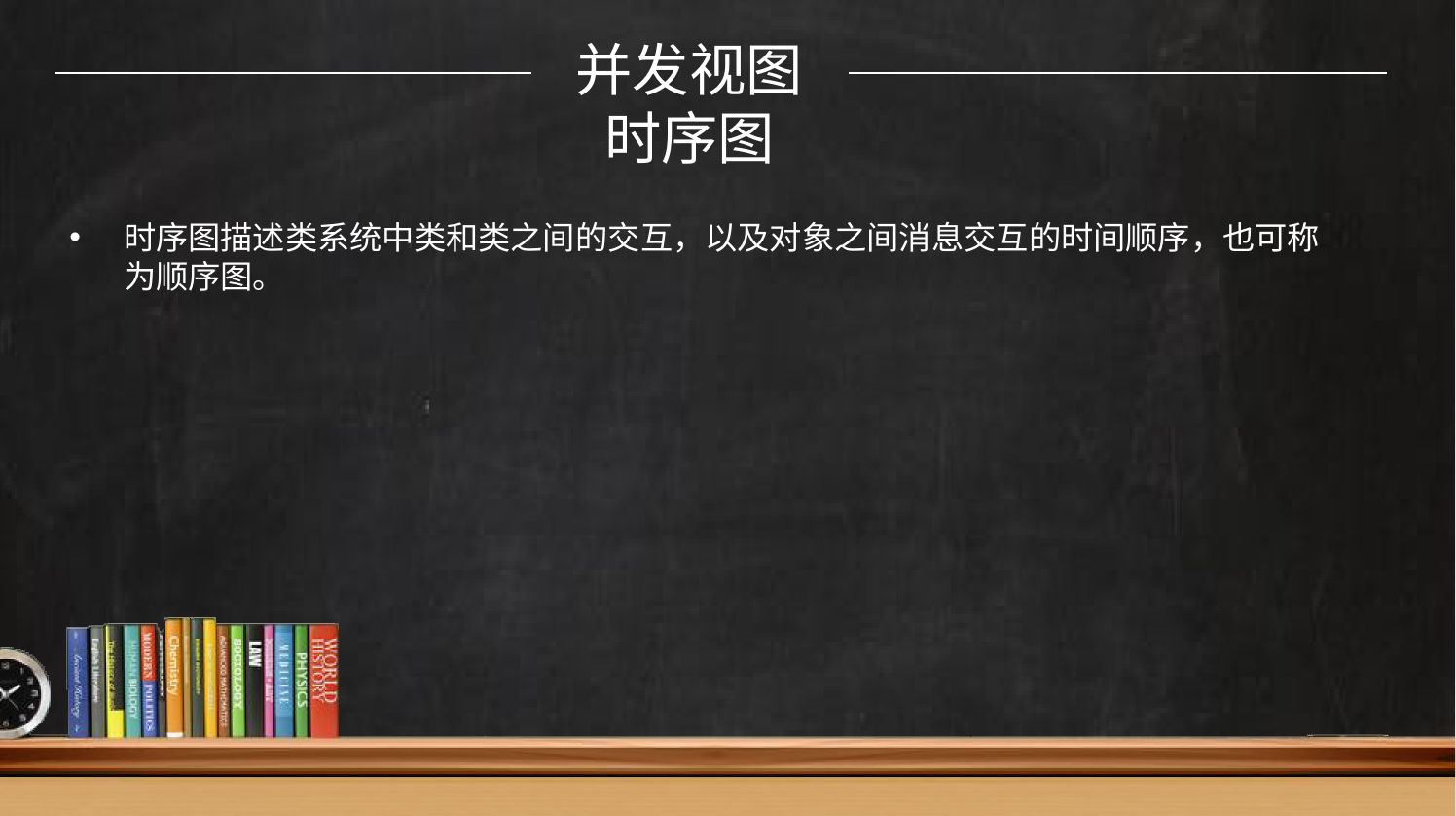

# 并发视图 时序图

时序图描述类系统中类和类之间的交互，以及对象之间消息交互的时间顺序，也可称 为顺序图。